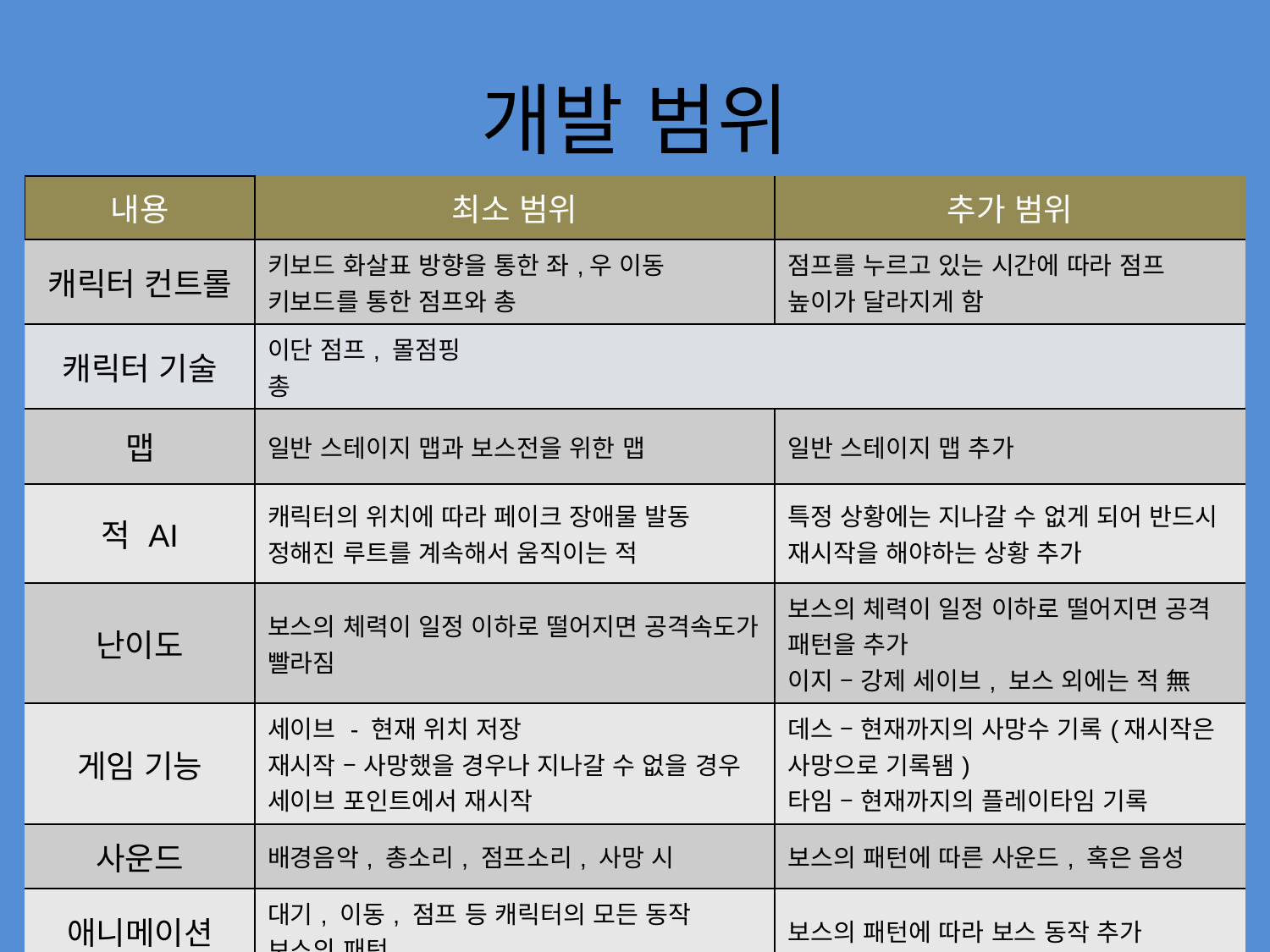

# 개발 범위
| 내용 | 최소 범위 | 추가 범위 |
| --- | --- | --- |
| 캐릭터 컨트롤 | 키보드 화살표 방향을 통한 좌,우 이동 키보드를 통한 점프와 총 | 점프를 누르고 있는 시간에 따라 점프 높이가 달라지게 함 |
| 캐릭터 기술 | 이단 점프, 몰점핑 총 |  |
| 맵 | 일반 스테이지 맵과 보스전을 위한 맵 | 일반 스테이지 맵 추가 |
| 적 AI | 캐릭터의 위치에 따라 페이크 장애물 발동 정해진 루트를 계속해서 움직이는 적 | 특정 상황에는 지나갈 수 없게 되어 반드시 재시작을 해야하는 상황 추가 |
| 난이도 | 보스의 체력이 일정 이하로 떨어지면 공격속도가 빨라짐 | 보스의 체력이 일정 이하로 떨어지면 공격 패턴을 추가 이지 – 강제 세이브, 보스 외에는 적 無 |
| 게임 기능 | 세이브 - 현재 위치 저장 재시작 – 사망했을 경우나 지나갈 수 없을 경우 세이브 포인트에서 재시작 | 데스 – 현재까지의 사망수 기록(재시작은 사망으로 기록됌) 타임 – 현재까지의 플레이타임 기록 |
| 사운드 | 배경음악, 총소리, 점프소리, 사망 시 | 보스의 패턴에 따른 사운드, 혹은 음성 |
| 애니메이션 | 대기, 이동, 점프 등 캐릭터의 모든 동작 보스의 패턴 | 보스의 패턴에 따라 보스 동작 추가 |